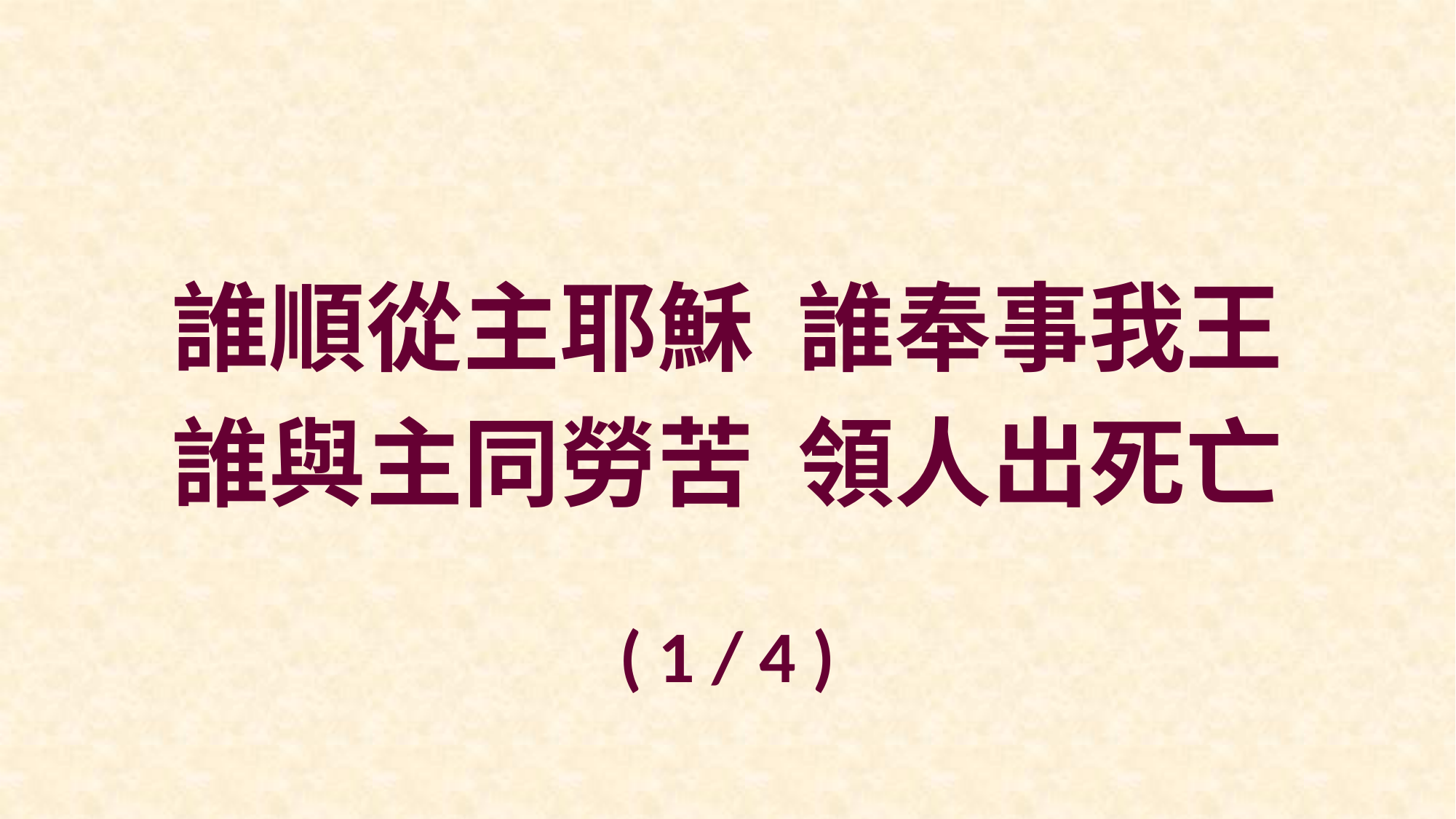

誰順從主耶穌  誰奉事我王
誰與主同勞苦  領人出死亡
( 1 / 4 )